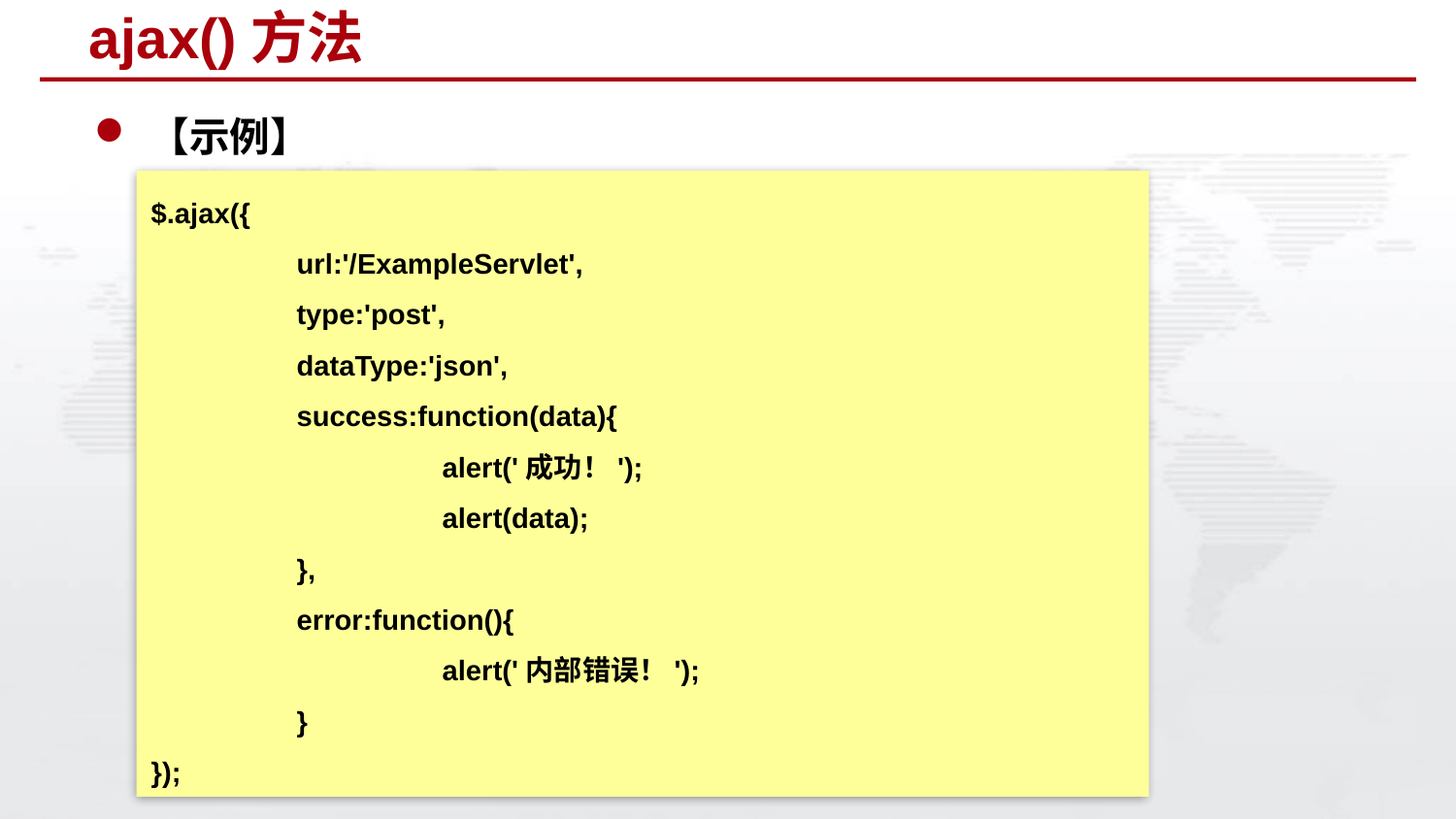

# ajax()方法
【示例】

$.ajax({
	url:'/ExampleServlet',
	type:'post',
	dataType:'json',
	success:function(data){
		alert('成功！');
		alert(data);
	},
	error:function(){
		alert('内部错误！');
	}
});